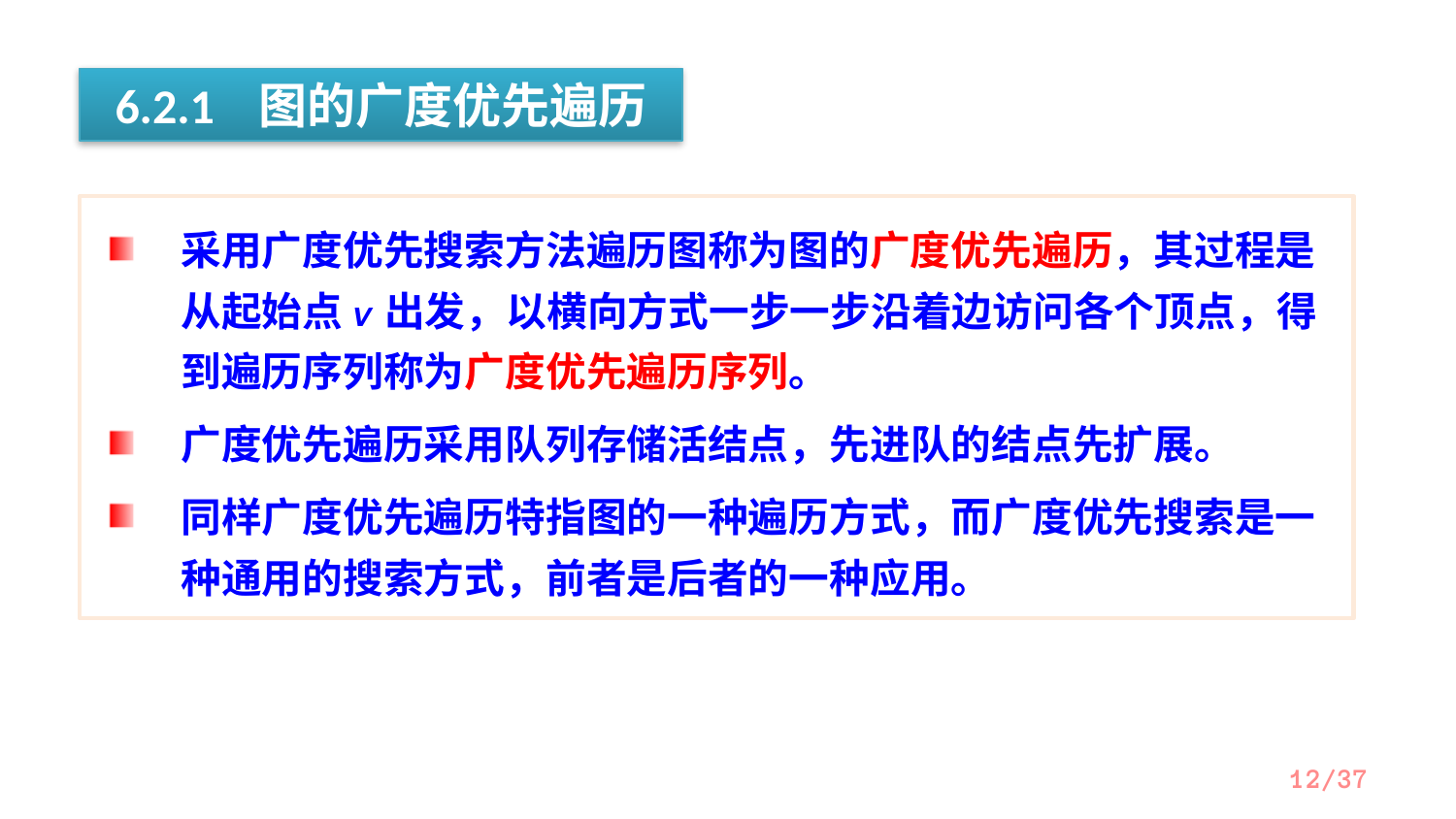

6.2.1   图的广度优先遍历
采用广度优先搜索方法遍历图称为图的广度优先遍历，其过程是从起始点v出发，以横向方式一步一步沿着边访问各个顶点，得到遍历序列称为广度优先遍历序列。
广度优先遍历采用队列存储活结点，先进队的结点先扩展。
同样广度优先遍历特指图的一种遍历方式，而广度优先搜索是一种通用的搜索方式，前者是后者的一种应用。
12/37